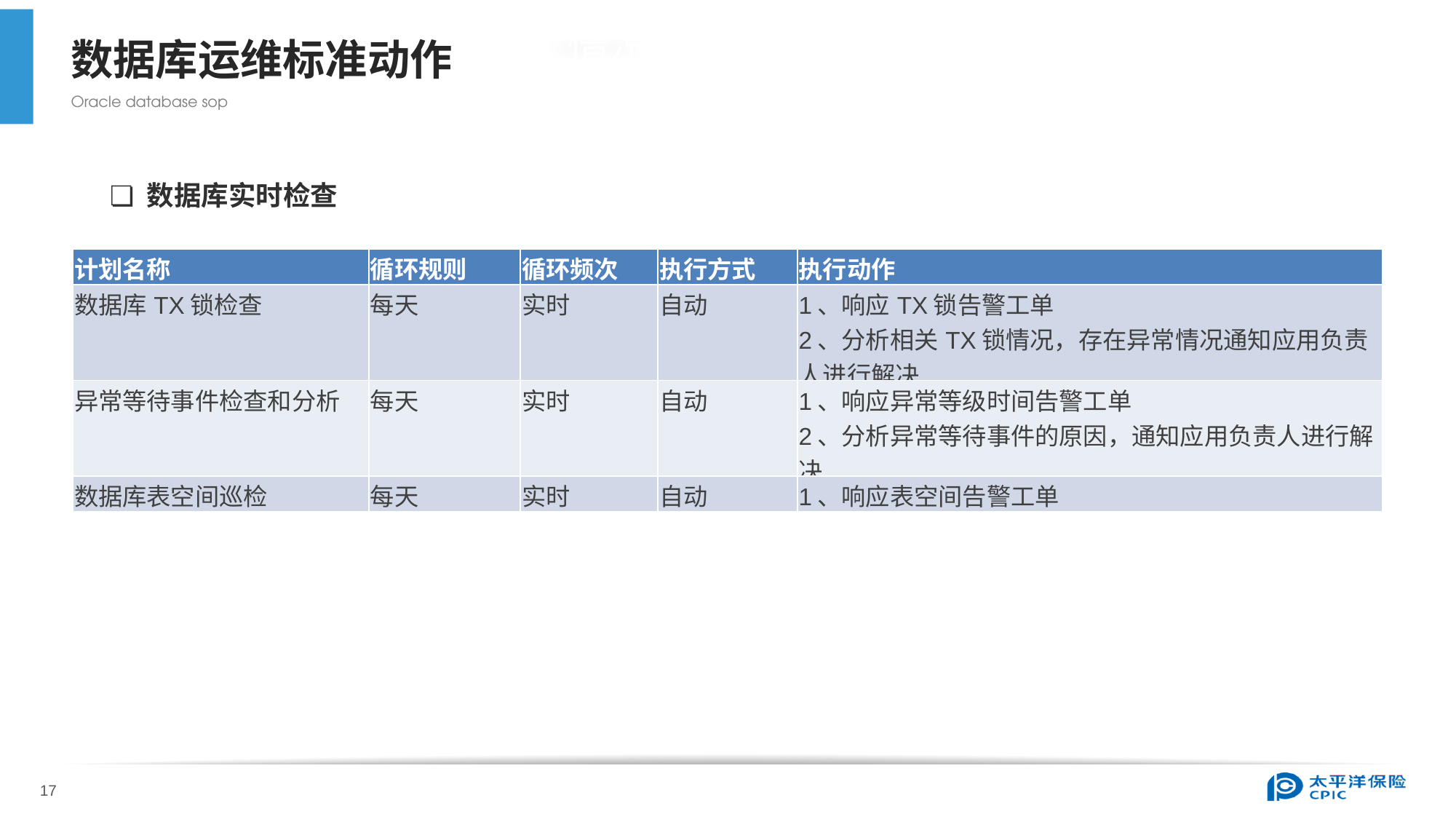

数据库运维标准动作
Oracle database sop
情况
❏ 数据库实时检查
| 计划名称 | 循环规则 | 循环频次 | 执行方式 | 执行动作 |
| --- | --- | --- | --- | --- |
| 数据库TX锁检查 | 每天 | 实时 | 自动 | 1、响应TX锁告警工单 2、分析相关TX锁情况，存在异常情况通知应用负责人进行解决 |
| 异常等待事件检查和分析 | 每天 | 实时 | 自动 | 1、响应异常等级时间告警工单 2、分析异常等待事件的原因，通知应用负责人进行解决 |
| 数据库表空间巡检 | 每天 | 实时 | 自动 | 1、响应表空间告警工单 |